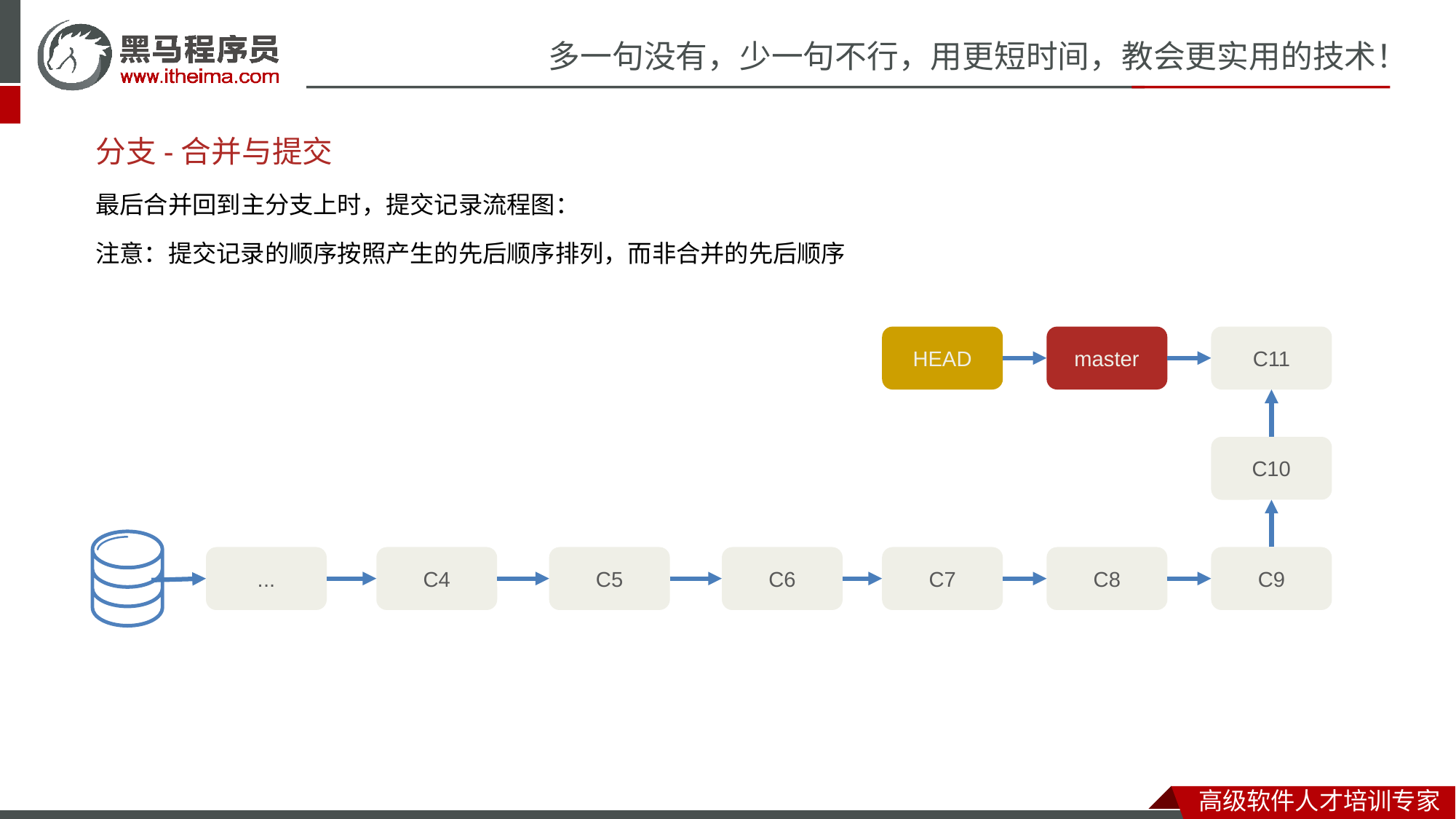

# 分支-合并与提交
最后合并回到主分支上时，提交记录流程图：
注意：提交记录的顺序按照产生的先后顺序排列，而非合并的先后顺序
HEAD
master
C11
C10

C9
C7
C8
C6
C5
C4
...